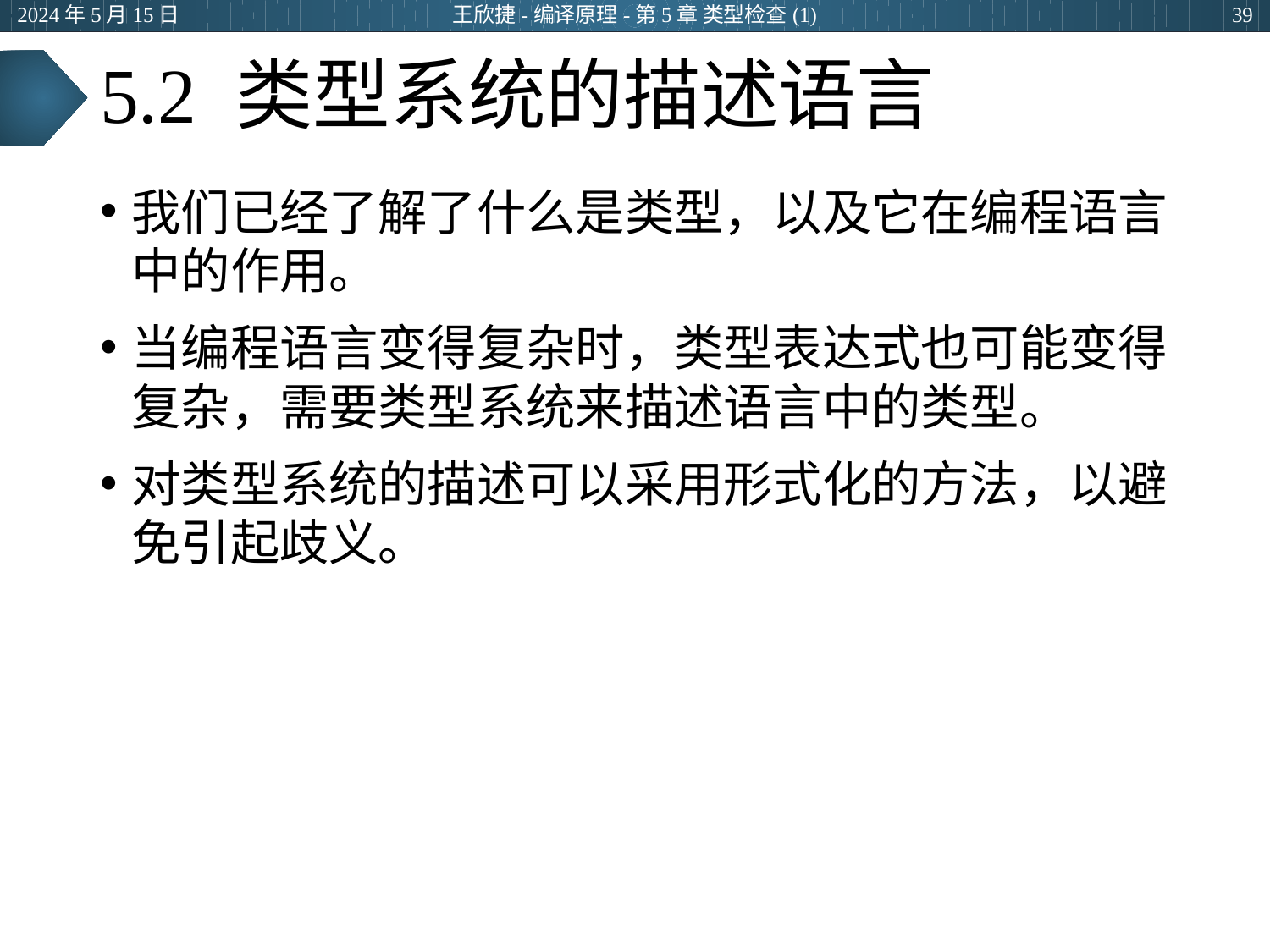

2024年5月15日
王欣捷-编译原理-第5章 类型检查(1)
39
# 5.2 类型系统的描述语言
我们已经了解了什么是类型，以及它在编程语言中的作用。
当编程语言变得复杂时，类型表达式也可能变得复杂，需要类型系统来描述语言中的类型。
对类型系统的描述可以采用形式化的方法，以避免引起歧义。